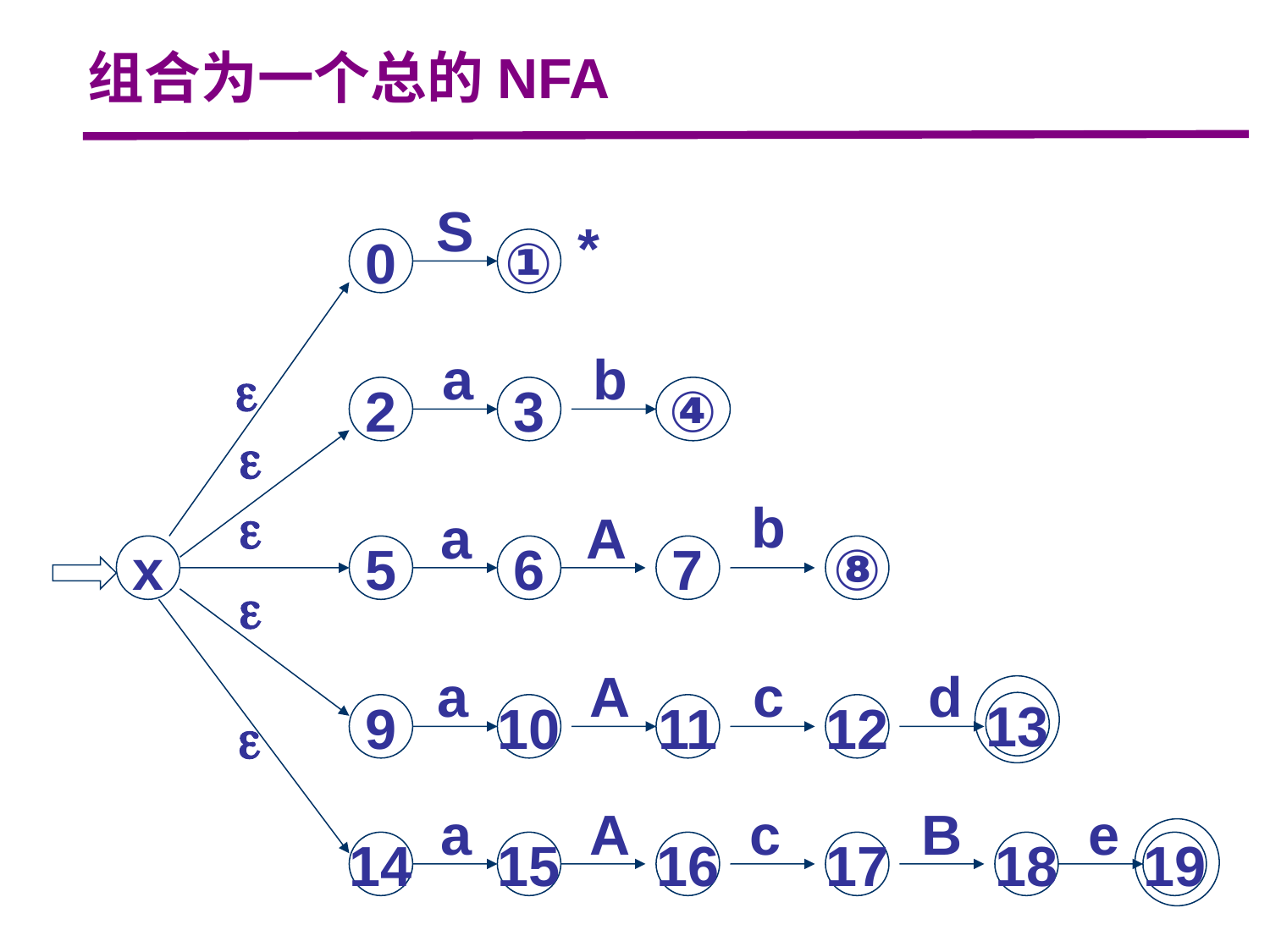

组合为一个总的NFA
S
*
0
①

a
b

ε
2
3
④

ε

ε
b
a
A
x
5
6
7
⑧

ε

a
A
c
d

13
9
10
11
12
ε

a
A
c
B
e

14
15
16
17
18
19